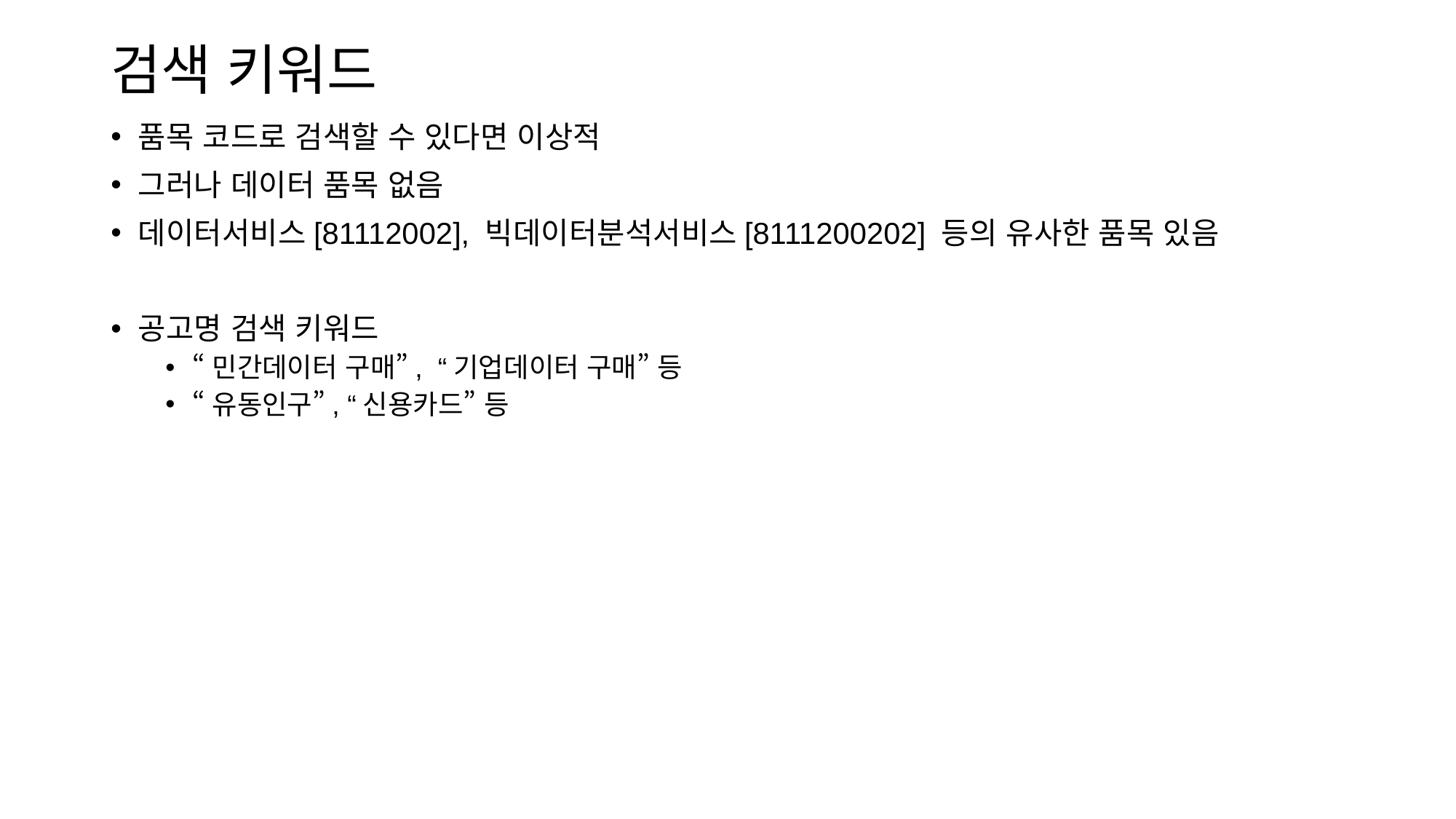

# 검색 키워드
품목 코드로 검색할 수 있다면 이상적
그러나 데이터 품목 없음
데이터서비스[81112002], 빅데이터분석서비스[8111200202] 등의 유사한 품목 있음

공고명 검색 키워드
“민간데이터 구매”,  “기업데이터 구매” 등
“유동인구”, “신용카드” 등